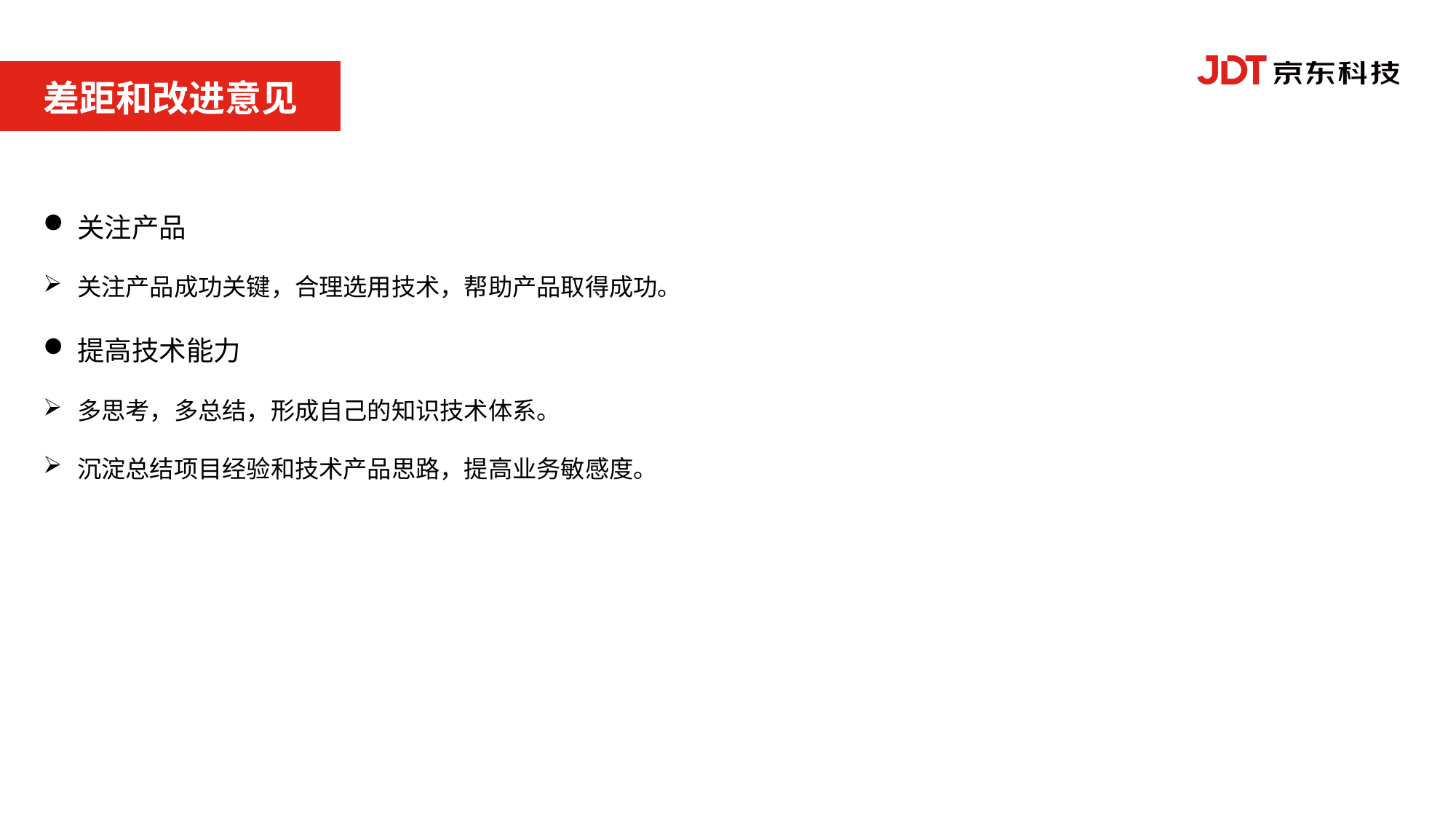

差距和改进意见
关注产品
关注产品成功关键，合理选用技术，帮助产品取得成功。
提高技术能力
多思考，多总结，形成自己的知识技术体系。
沉淀总结项目经验和技术产品思路，提高业务敏感度。